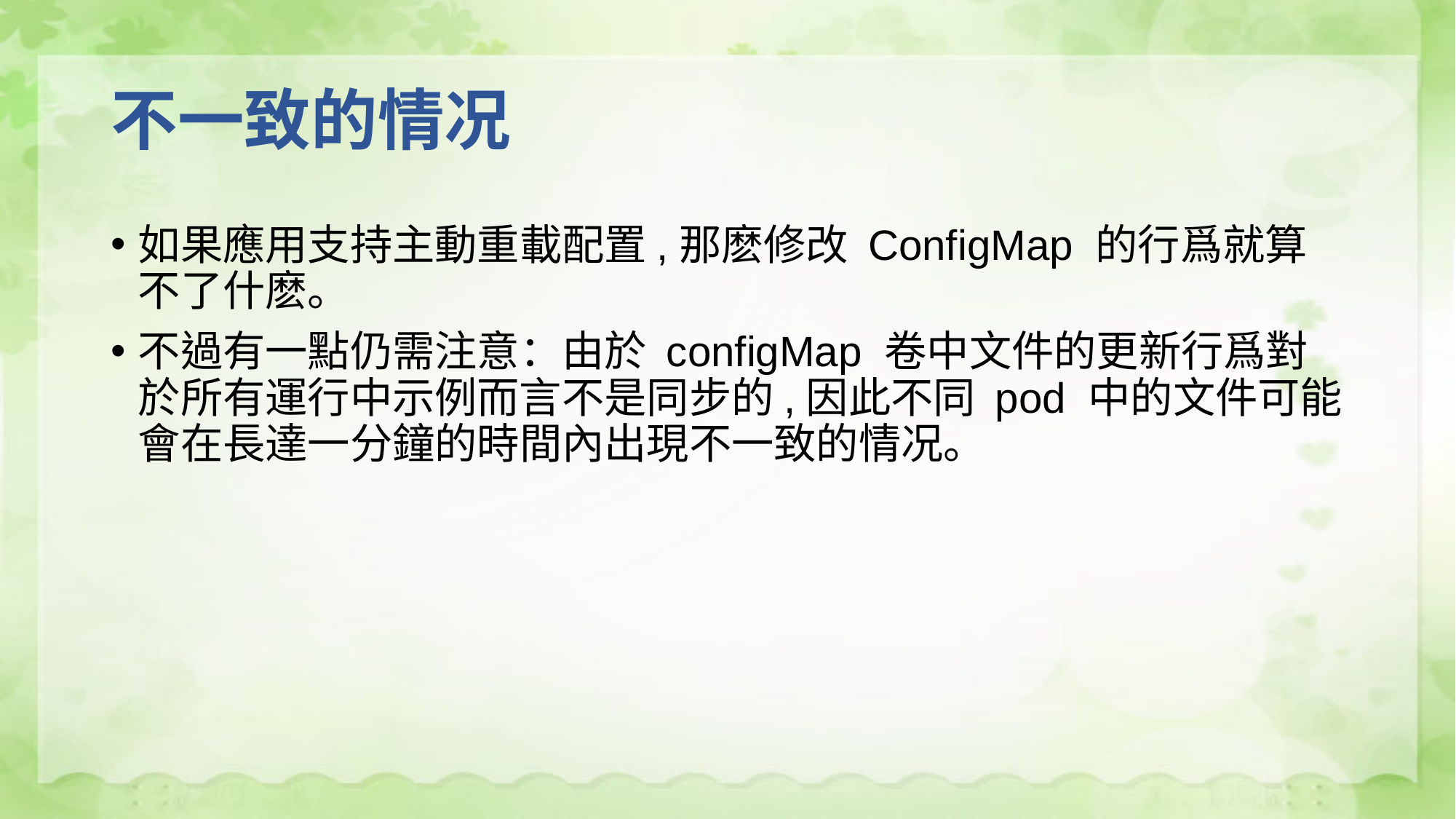

# 不一致的情况
如果應用支持主動重載配置,那麽修改 ConfigMap 的行爲就算不了什麽。
不過有一點仍需注意：由於 configMap 卷中文件的更新行爲對於所有運行中示例而言不是同步的,因此不同 pod 中的文件可能會在長達一分鐘的時間內出現不一致的情况。